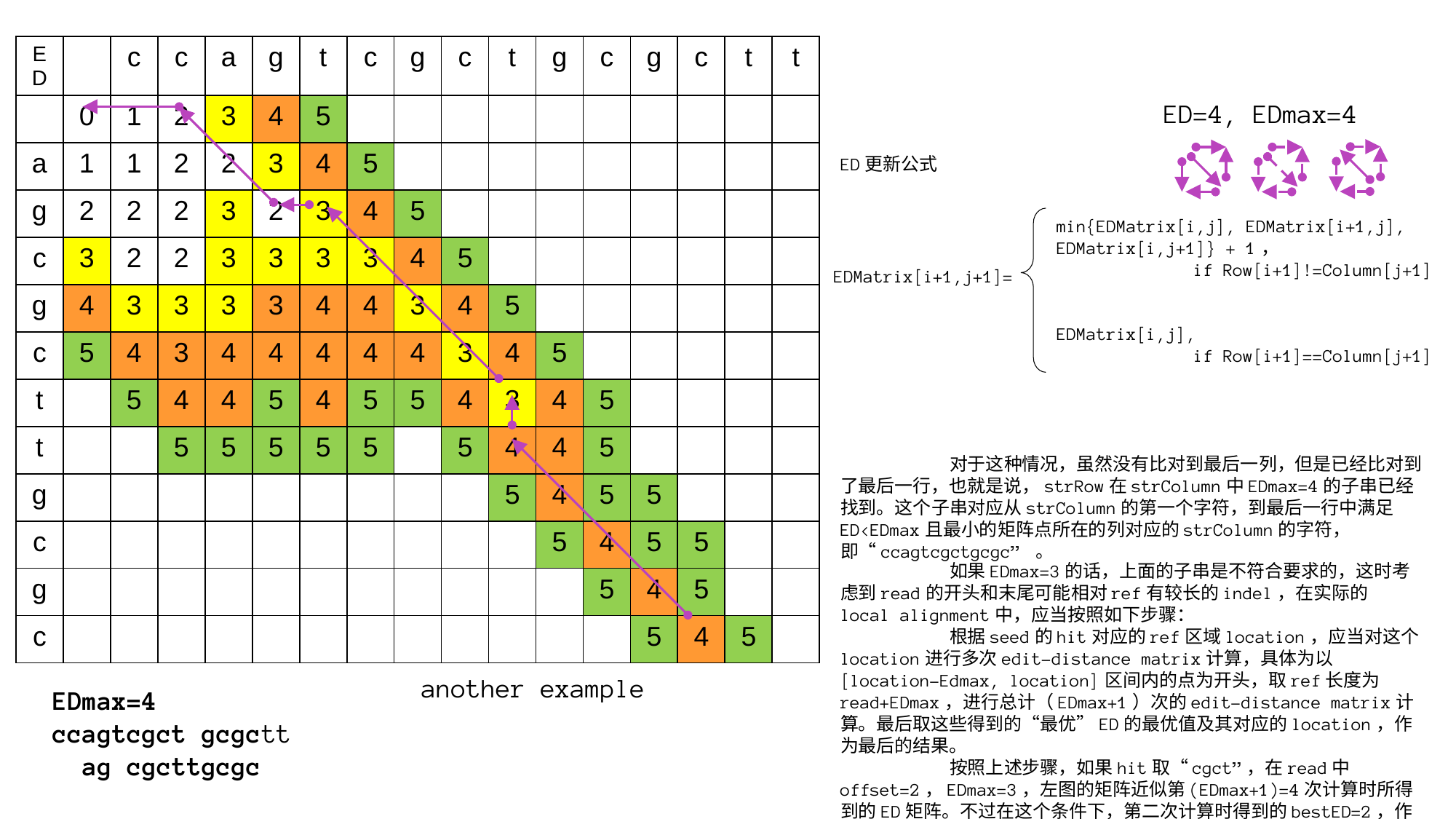

| ED |  | c | c | a | g | t | c | g | c | t | g | c | g | c | t | t |
| --- | --- | --- | --- | --- | --- | --- | --- | --- | --- | --- | --- | --- | --- | --- | --- | --- |
|  | 0 | 1 | 2 | 3 | 4 | 5 |  |  |  |  |  |  |  |  |  |  |
| a | 1 | 1 | 2 | 2 | 3 | 4 | 5 |  |  |  |  |  |  |  |  |  |
| g | 2 | 2 | 2 | 3 | 2 | 3 | 4 | 5 |  |  |  |  |  |  |  |  |
| c | 3 | 2 | 2 | 3 | 3 | 3 | 3 | 4 | 5 |  |  |  |  |  |  |  |
| g | 4 | 3 | 3 | 3 | 3 | 4 | 4 | 3 | 4 | 5 |  |  |  |  |  |  |
| c | 5 | 4 | 3 | 4 | 4 | 4 | 4 | 4 | 3 | 4 | 5 |  |  |  |  |  |
| t |  | 5 | 4 | 4 | 5 | 4 | 5 | 5 | 4 | 3 | 4 | 5 |  |  |  |  |
| t |  |  | 5 | 5 | 5 | 5 | 5 |  | 5 | 4 | 4 | 5 |  |  |  |  |
| g |  |  |  |  |  |  |  |  |  | 5 | 4 | 5 | 5 |  |  |  |
| c |  |  |  |  |  |  |  |  |  |  | 5 | 4 | 5 | 5 |  |  |
| g |  |  |  |  |  |  |  |  |  |  |  | 5 | 4 | 5 |  |  |
| c |  |  |  |  |  |  |  |  |  |  |  |  | 5 | 4 | 5 |  |
ED=4, EDmax=4
ED更新公式

min{EDMatrix[i,j], EDMatrix[i+1,j], EDMatrix[i,j+1]} + 1，
if Row[i+1]!=Column[j+1]
EDMatrix[i+1,j+1]=
EDMatrix[i,j],
if Row[i+1]==Column[j+1]
	对于这种情况，虽然没有比对到最后一列，但是已经比对到了最后一行，也就是说，strRow在strColumn中EDmax=4的子串已经找到。这个子串对应从strColumn的第一个字符，到最后一行中满足ED<EDmax且最小的矩阵点所在的列对应的strColumn的字符，即“ccagtcgctgcgc” 。
	如果EDmax=3的话，上面的子串是不符合要求的，这时考虑到read的开头和末尾可能相对ref有较长的indel，在实际的local alignment中，应当按照如下步骤：
	根据seed的hit对应的ref区域location，应当对这个location进行多次edit-distance matrix计算，具体为以[location-Edmax, location]区间内的点为开头，取ref长度为read+EDmax，进行总计（EDmax+1）次的edit-distance matrix计算。最后取这些得到的“最优”ED的最优值及其对应的location，作为最后的结果。
	按照上述步骤，如果hit取“cgct”，在read中offset=2，EDmax=3，左图的矩阵近似第(EDmax+1)=4次计算时所得到的ED矩阵。不过在这个条件下，第二次计算时得到的bestED=2，作为最终结果。
another example
EDmax=4
ccagtcgct gcgctt
  ag cgcttgcgc